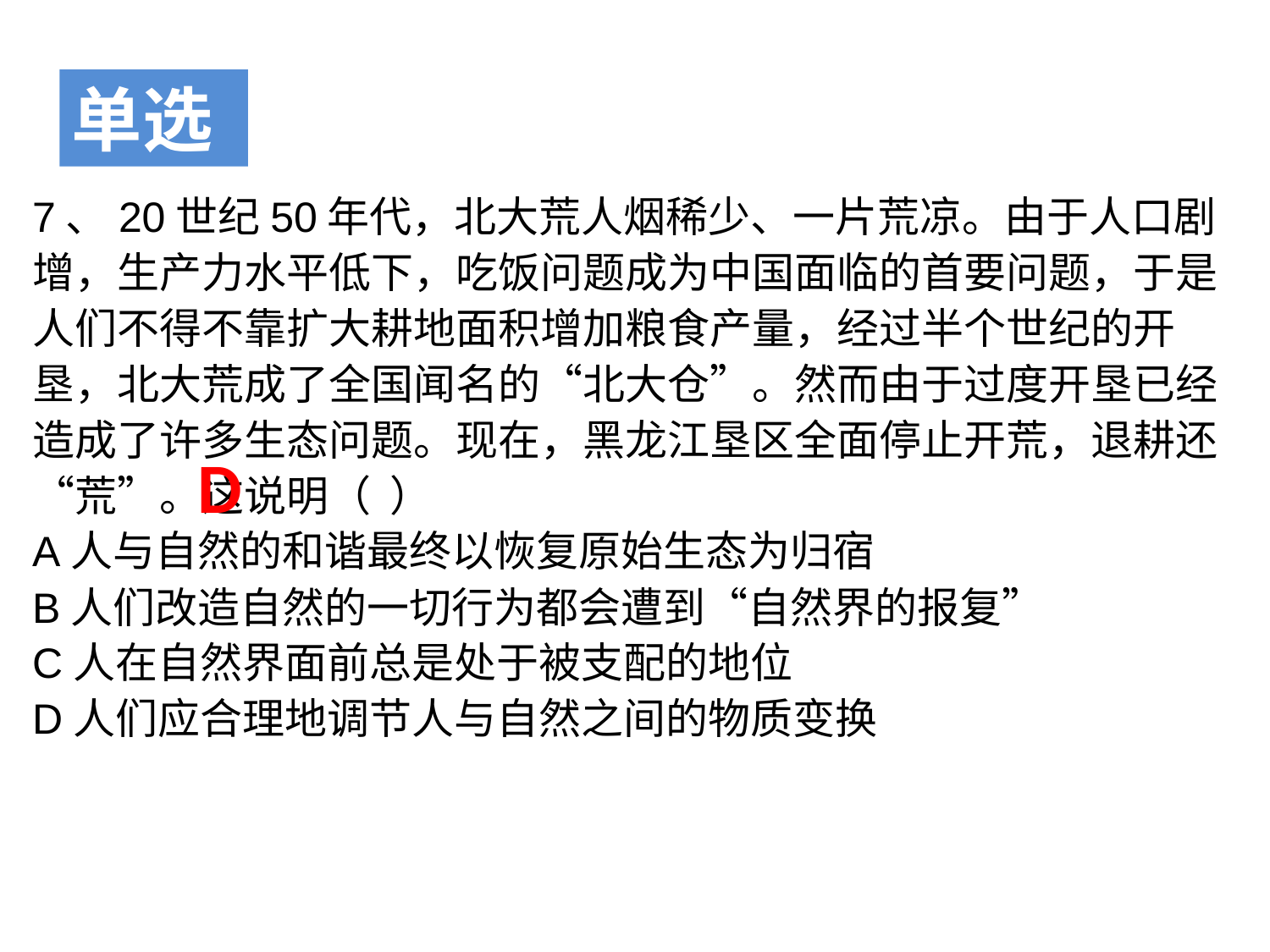

单选
7、20世纪50年代，北大荒人烟稀少、一片荒凉。由于人口剧增，生产力水平低下，吃饭问题成为中国面临的首要问题，于是人们不得不靠扩大耕地面积增加粮食产量，经过半个世纪的开垦，北大荒成了全国闻名的“北大仓”。然而由于过度开垦已经造成了许多生态问题。现在，黑龙江垦区全面停止开荒，退耕还“荒”。这说明（  ）
A人与自然的和谐最终以恢复原始生态为归宿 
B人们改造自然的一切行为都会遭到“自然界的报复” 
C人在自然界面前总是处于被支配的地位 
D人们应合理地调节人与自然之间的物质变换
D